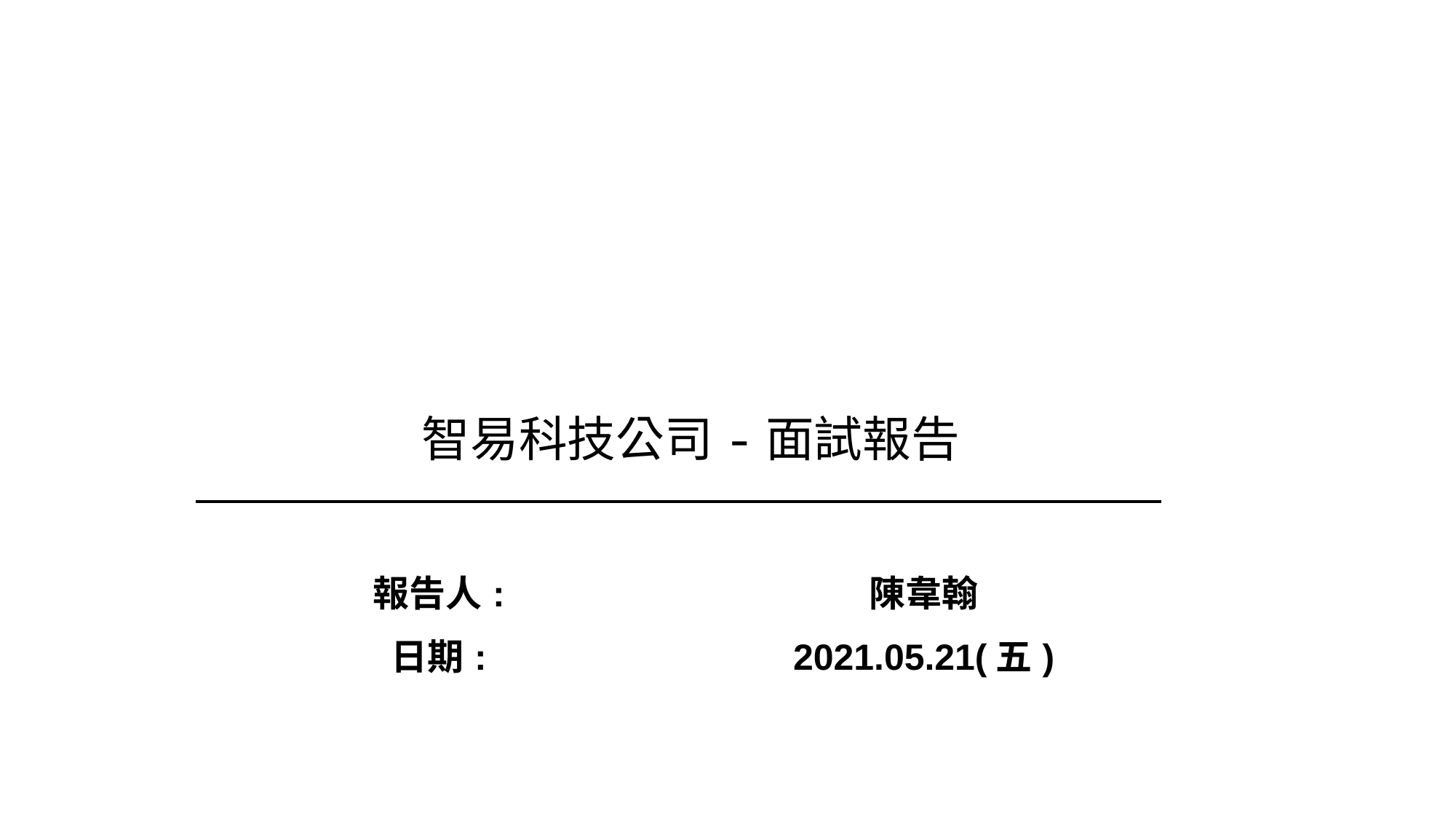

智易科技公司-面試報告
| 報告人: | 陳韋翰 |
| --- | --- |
| 日期: | 2021.05.21(五) |
1